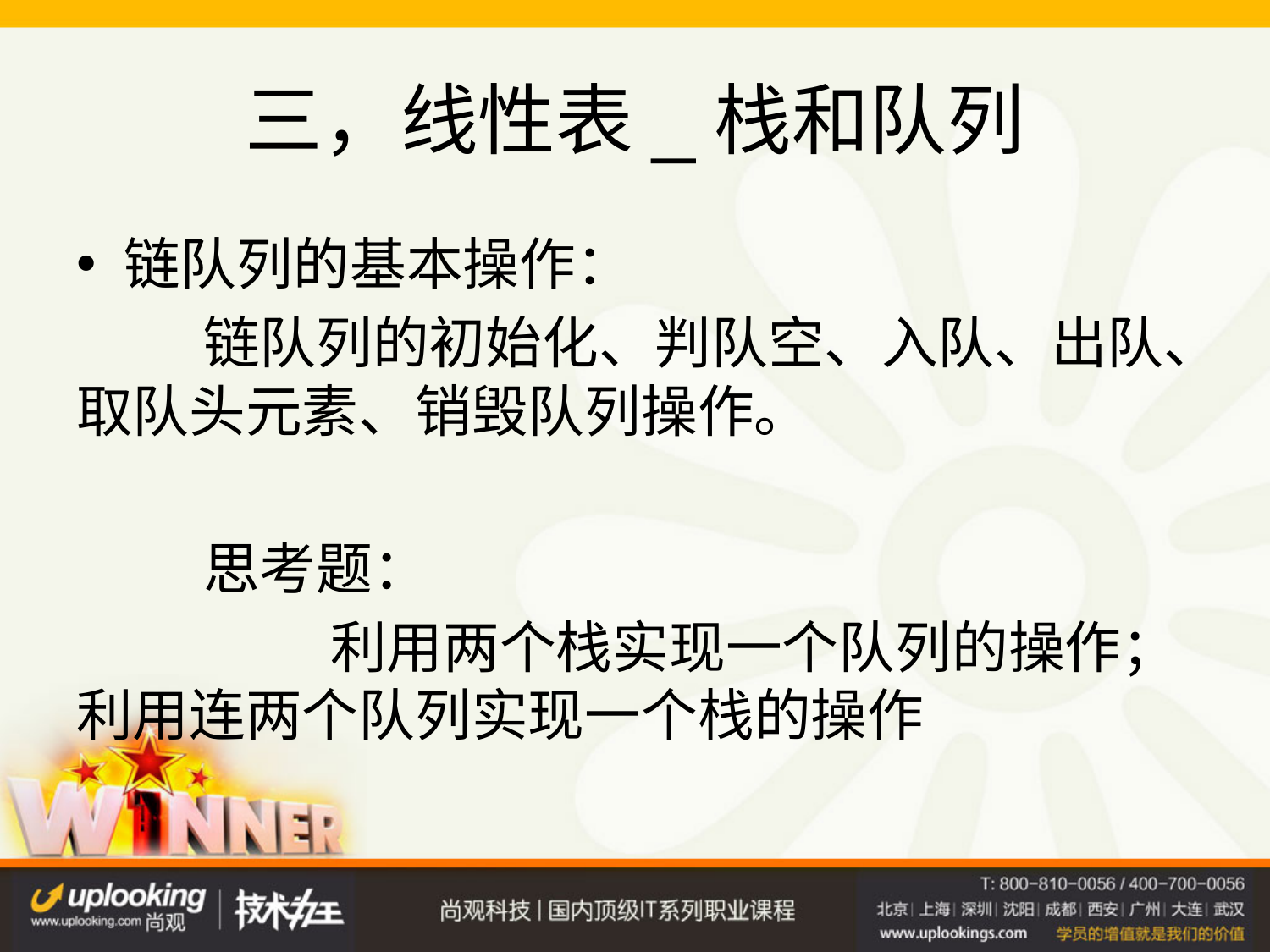

# 三，线性表_栈和队列
链队列的基本操作：
	链队列的初始化、判队空、入队、出队、取队头元素、销毁队列操作。

	思考题：
		利用两个栈实现一个队列的操作；利用连两个队列实现一个栈的操作